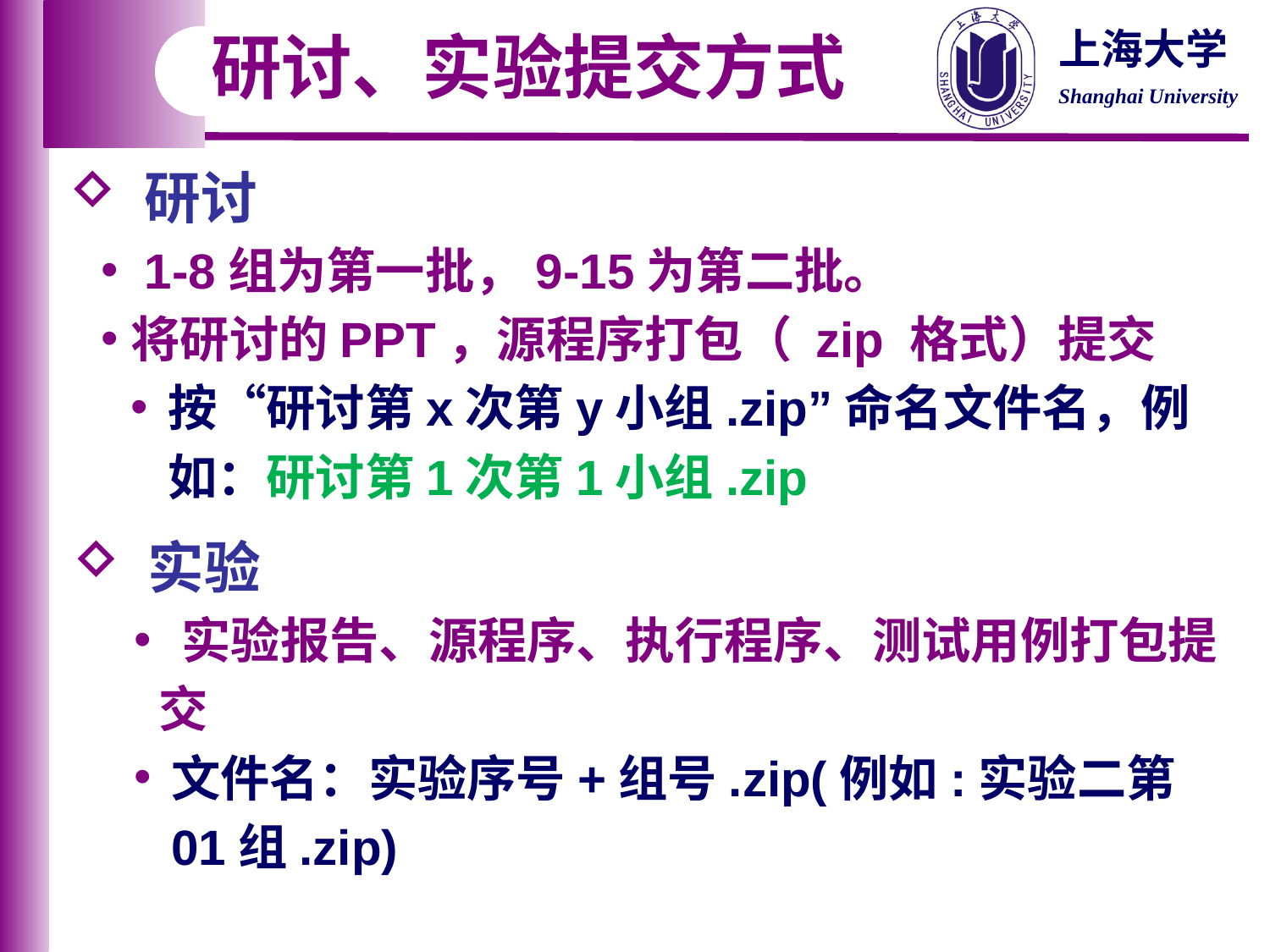

研讨、实验提交方式
 研讨
 1-8组为第一批，9-15为第二批。
将研讨的PPT，源程序打包（ zip 格式）提交
按“研讨第x次第y小组.zip”命名文件名，例如：研讨第1次第1小组.zip
 实验
 实验报告、源程序、执行程序、测试用例打包提交
文件名：实验序号+组号.zip(例如:实验二第01组.zip)